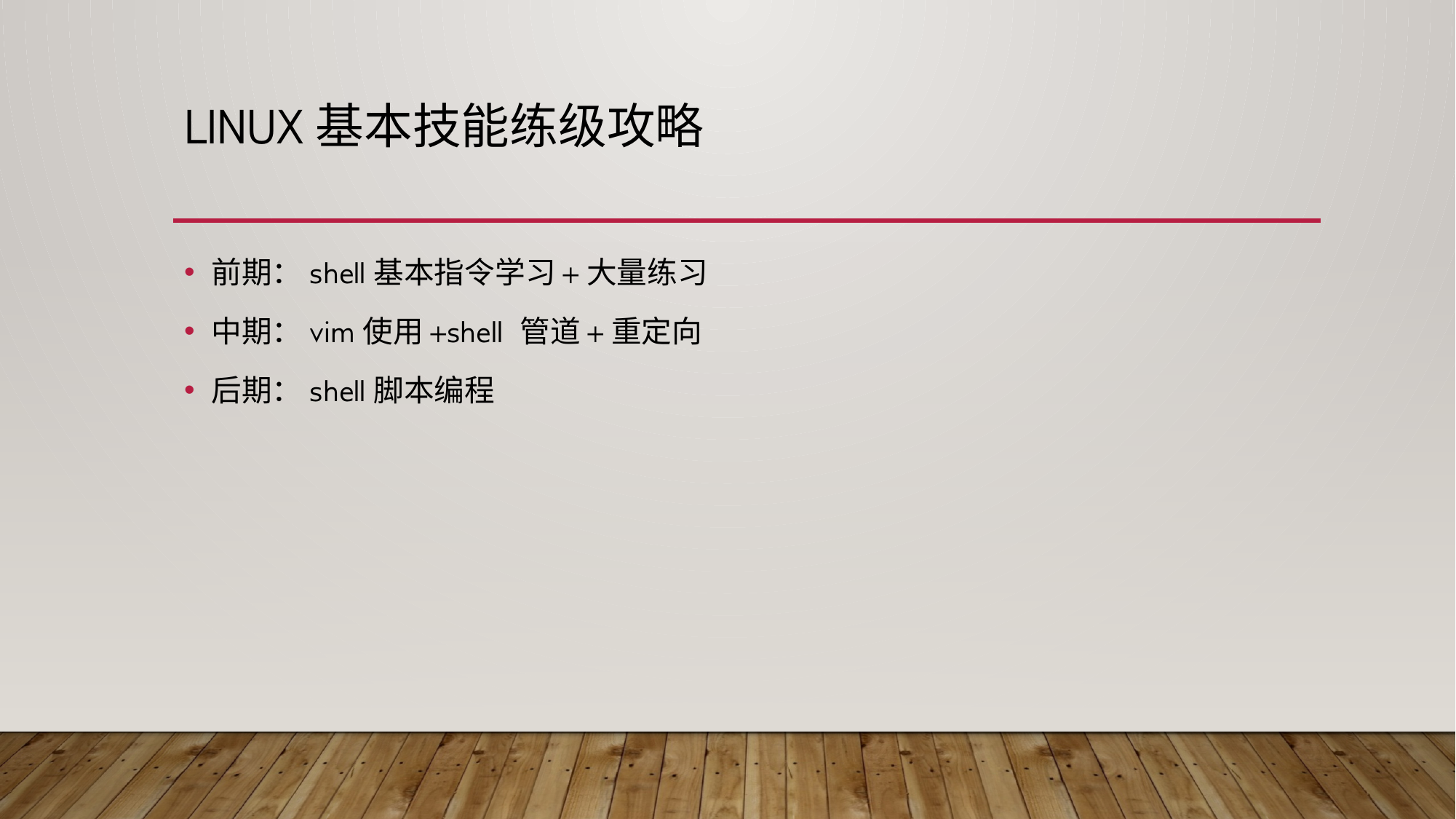

# LINUX基本技能练级攻略
前期：shell基本指令学习+大量练习
中期：vim使用+shell 管道+重定向
后期：shell脚本编程